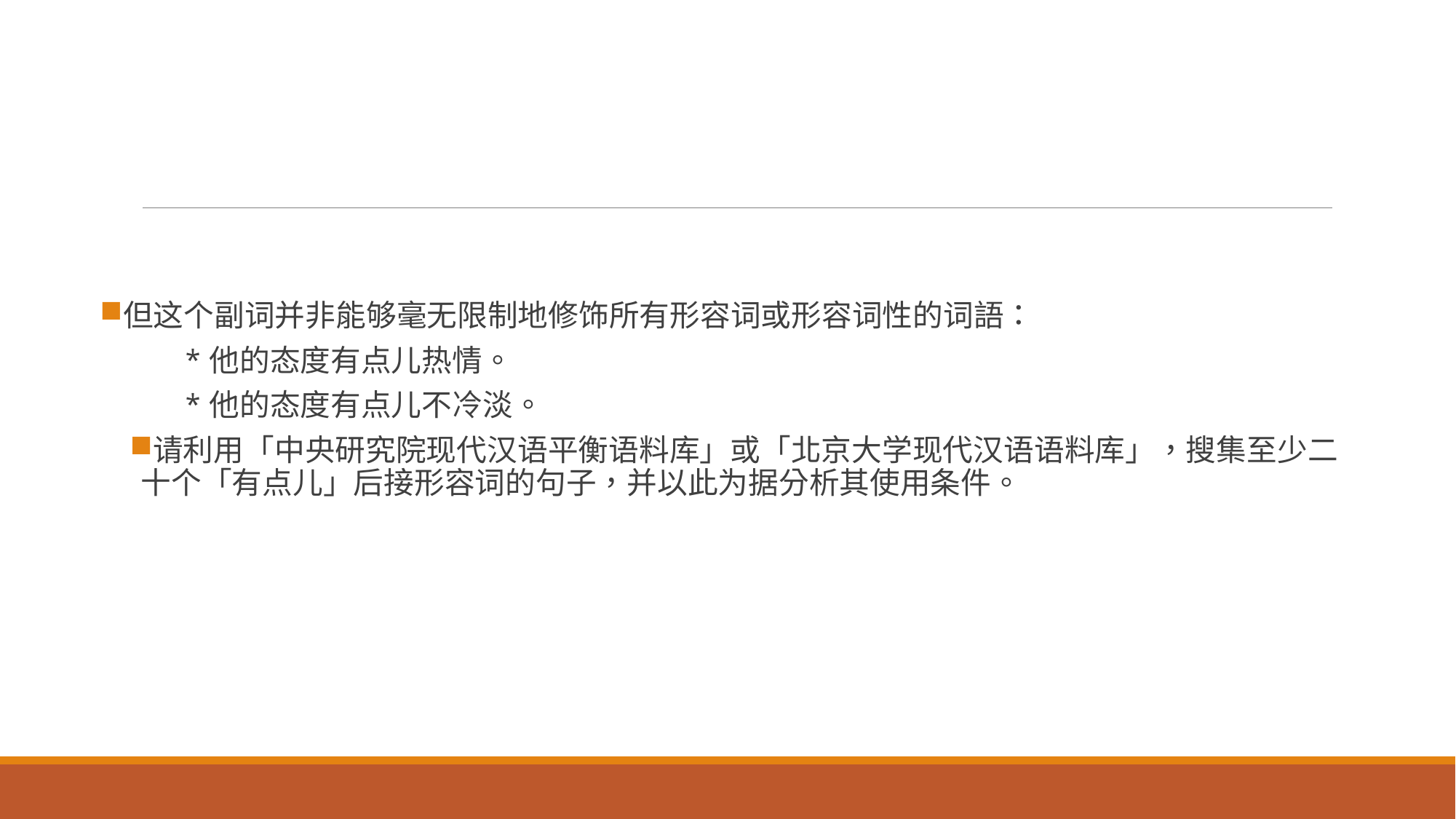

#
但这个副词并非能够毫无限制地修饰所有形容词或形容词性的词語：
*他的态度有点儿热情。
*他的态度有点儿不冷淡。
请利用「中央研究院现代汉语平衡语料库」或「北京大学现代汉语语料库」，搜集至少二十个「有点儿」后接形容词的句子，并以此为据分析其使用条件。